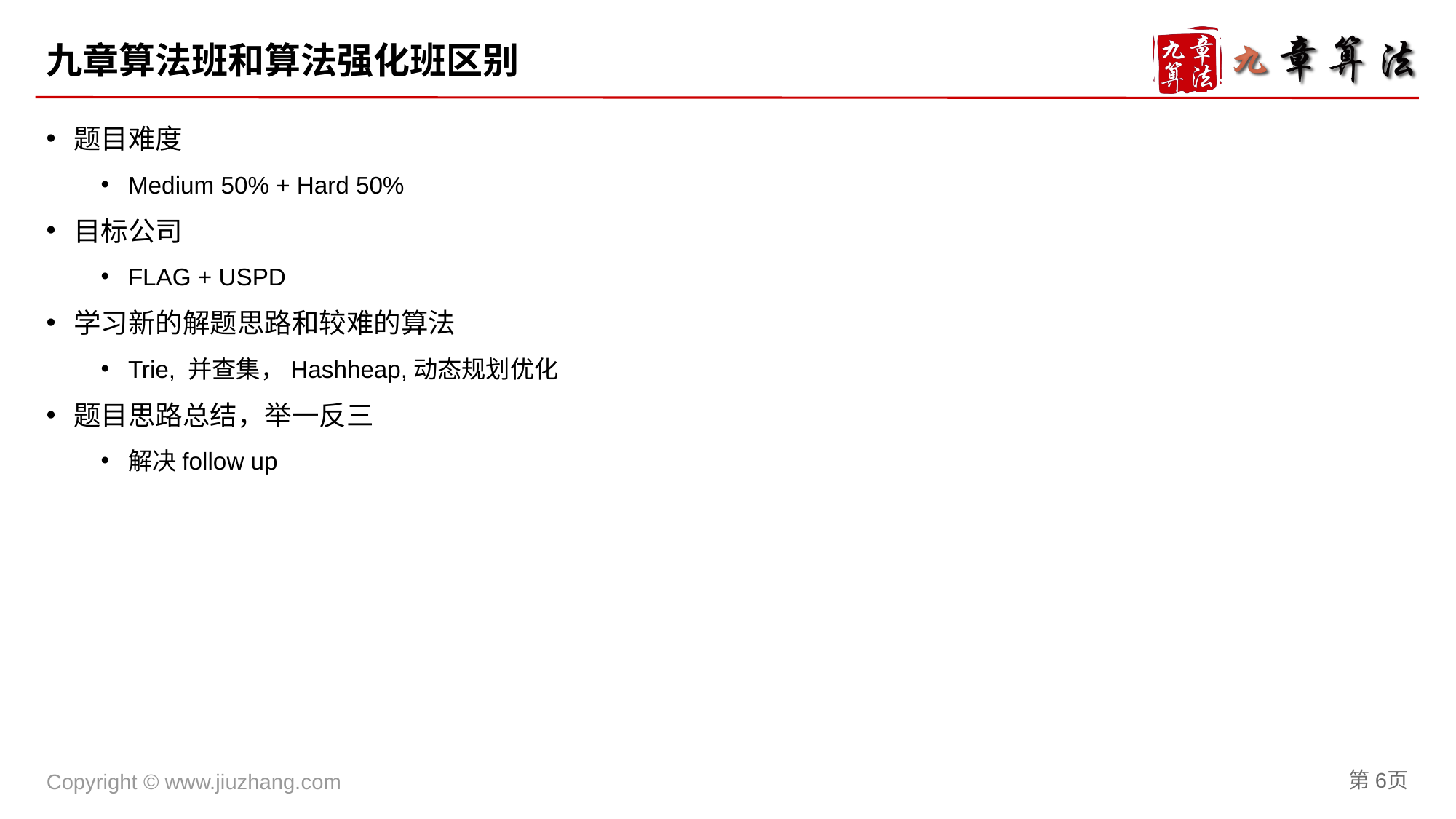

# 九章算法班和算法强化班区别
题目难度
Medium 50% + Hard 50%
目标公司
FLAG + USPD
学习新的解题思路和较难的算法
Trie, 并查集，Hashheap,动态规划优化
题目思路总结，举一反三
解决follow up
第6页